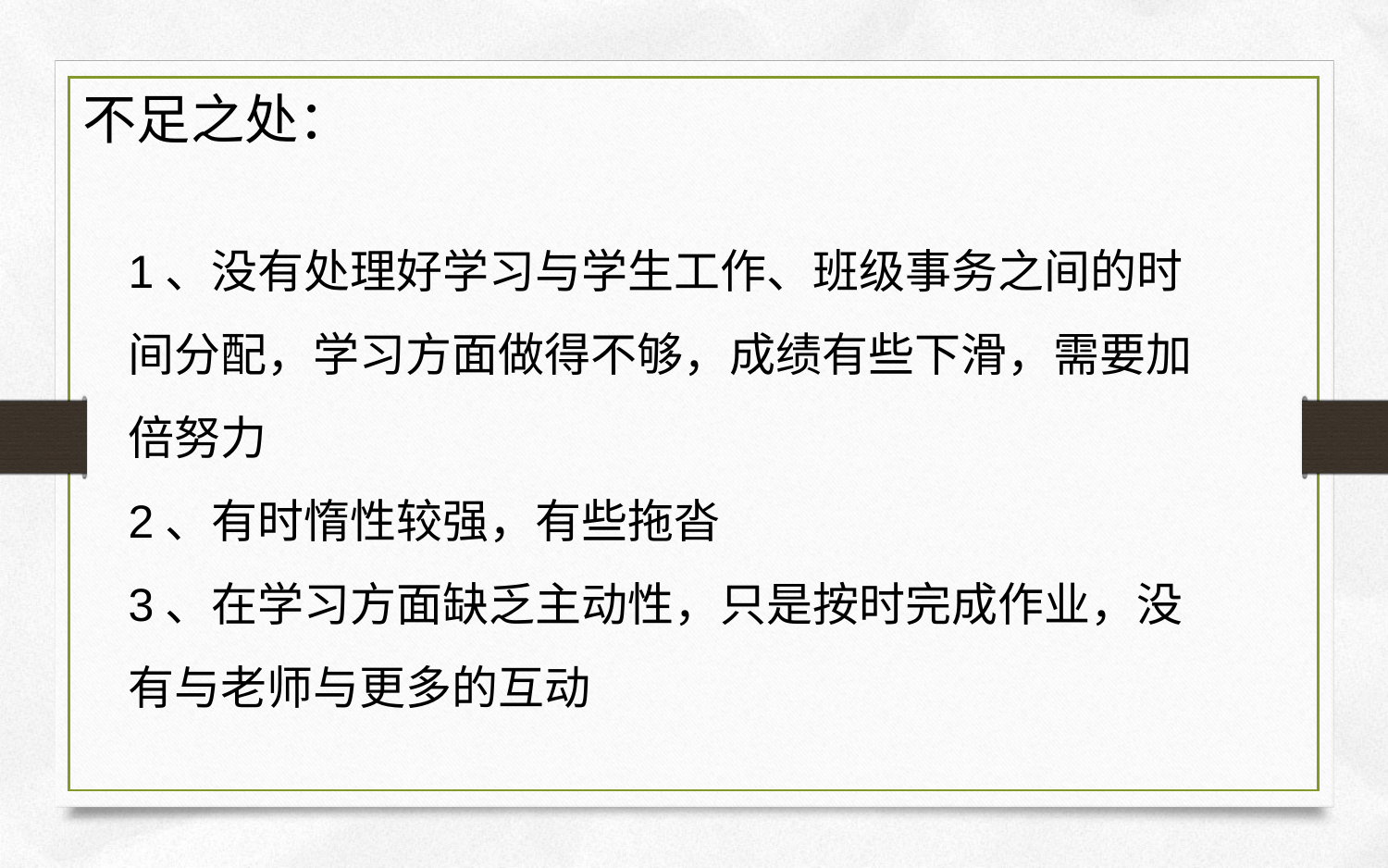

不足之处：
1、没有处理好学习与学生工作、班级事务之间的时间分配，学习方面做得不够，成绩有些下滑，需要加倍努力
2、有时惰性较强，有些拖沓
3、在学习方面缺乏主动性，只是按时完成作业，没有与老师与更多的互动
学习、工作、研究方面时间分配不够合理，导致部分效率明显下降
有时惰性偏强，做事略显拖沓
学习主动性欠缺，问题没有及时与老师沟通